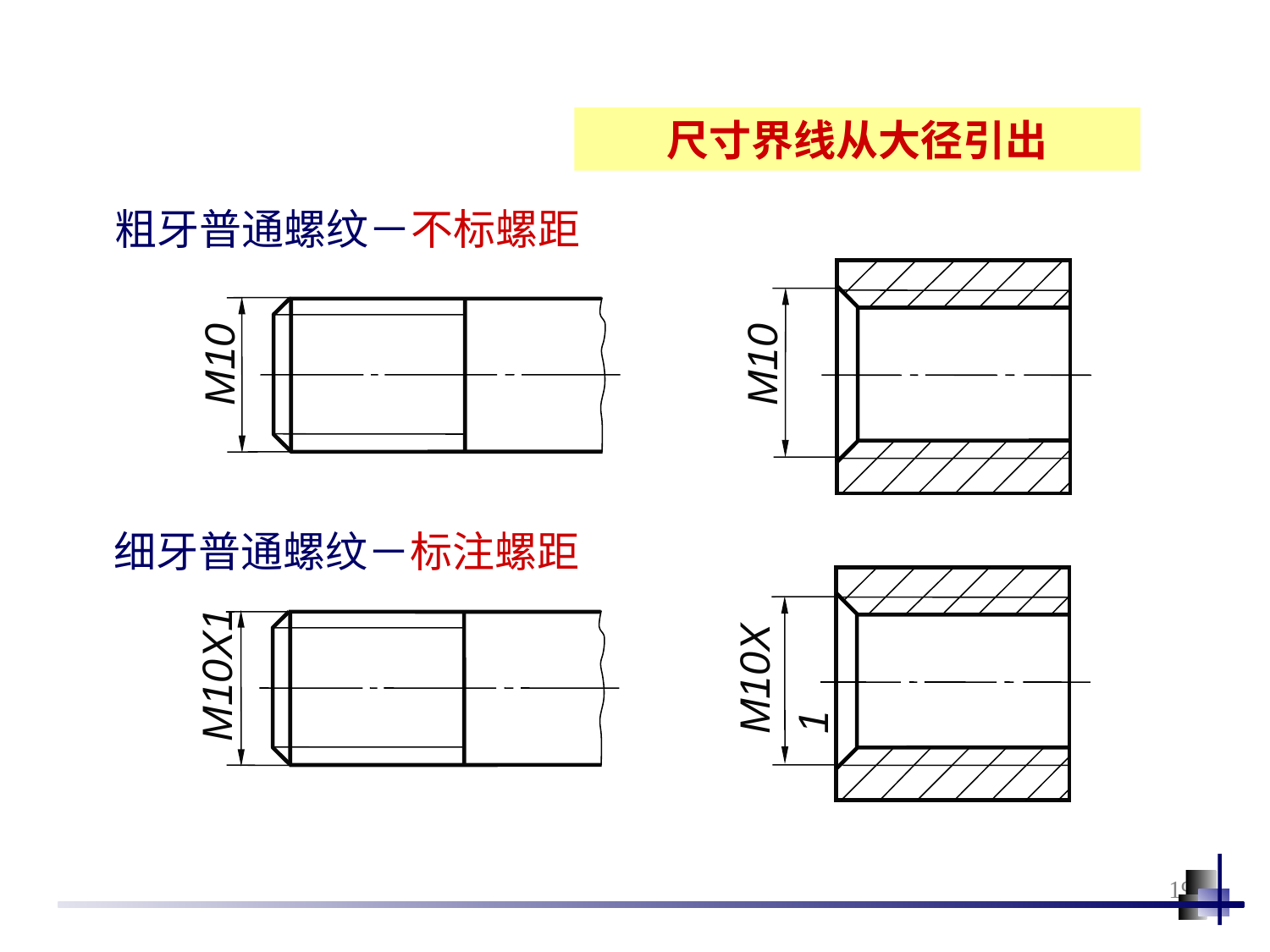

尺寸界线从大径引出
粗牙普通螺纹－不标螺距

M10

M10

细牙普通螺纹－标注螺距

M10X1

M10X1

19